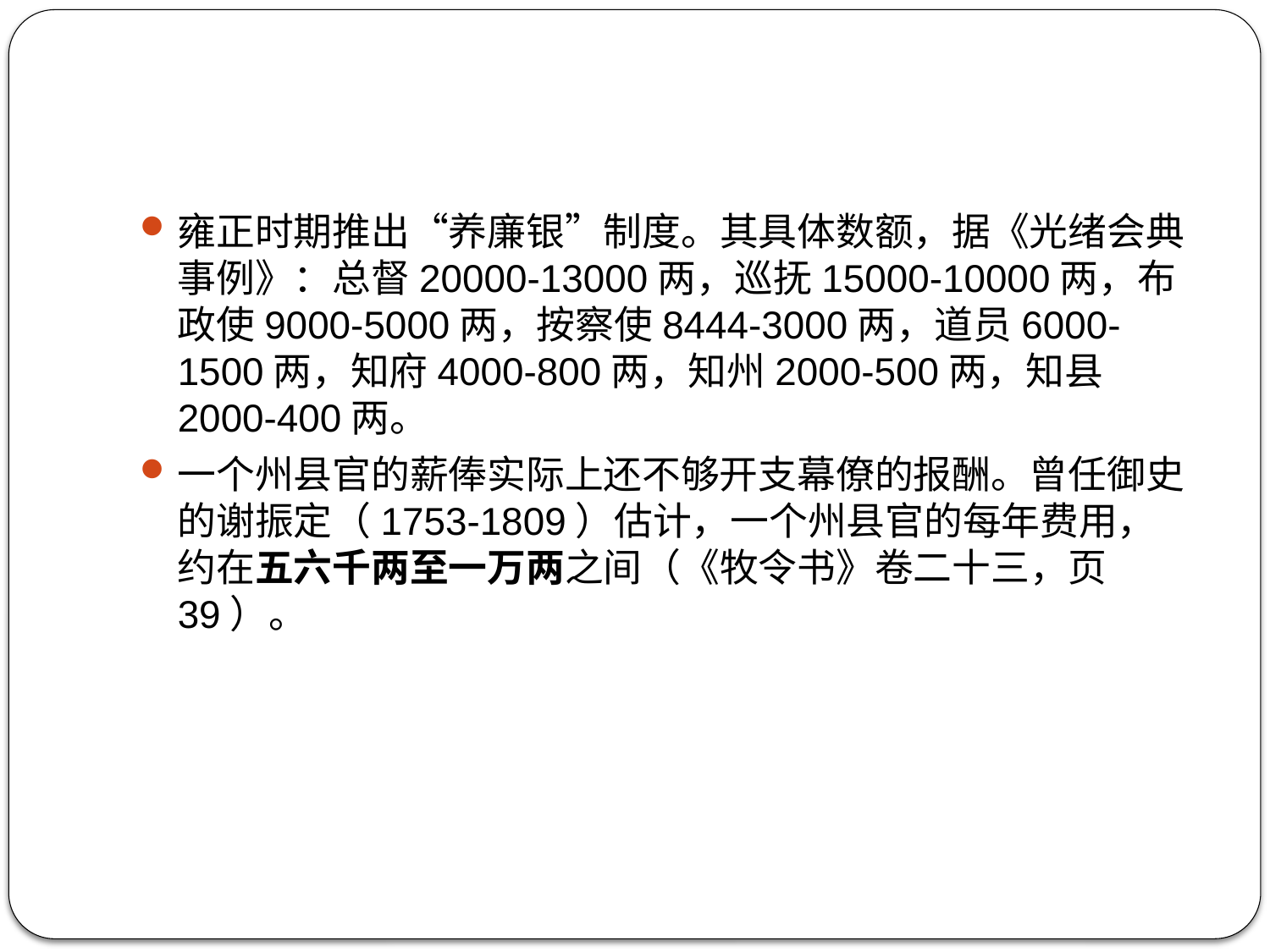

#
雍正时期推出“养廉银”制度。其具体数额，据《光绪会典事例》：总督20000-13000两，巡抚15000-10000两，布政使9000-5000两，按察使8444-3000两，道员6000-1500两，知府4000-800两，知州2000-500两，知县2000-400两。
一个州县官的薪俸实际上还不够开支幕僚的报酬。曾任御史的谢振定（1753-1809）估计，一个州县官的每年费用，约在五六千两至一万两之间（《牧令书》卷二十三，页39）。